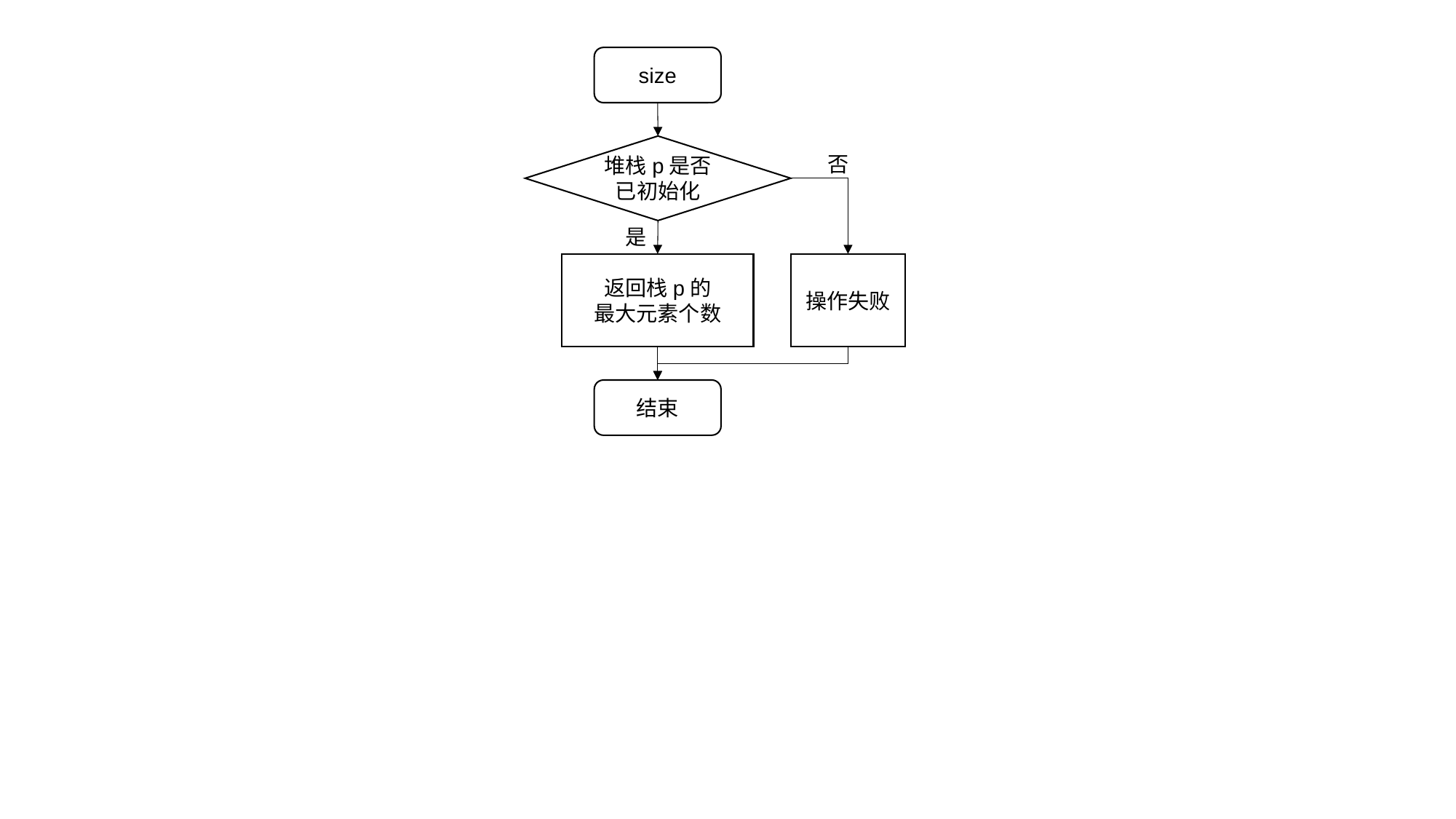

size
堆栈p是否已初始化
否
是
返回栈p的
最大元素个数
操作失败
结束